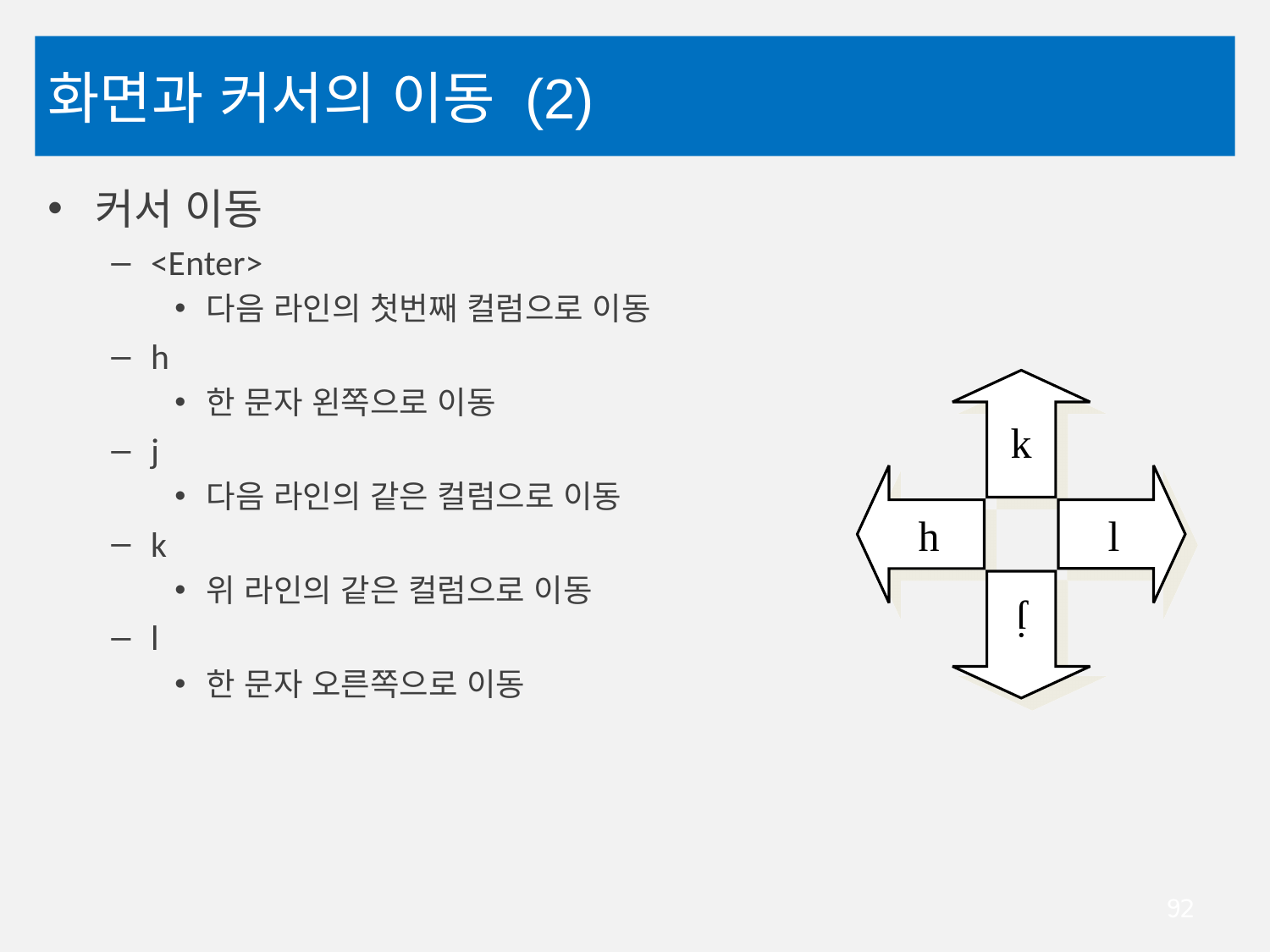

# 화면과 커서의 이동 (2)
커서 이동
<Enter>
다음 라인의 첫번째 컬럼으로 이동
h
한 문자 왼쪽으로 이동
j
다음 라인의 같은 컬럼으로 이동
k
위 라인의 같은 컬럼으로 이동
l
한 문자 오른쪽으로 이동
k
h
l
j
92